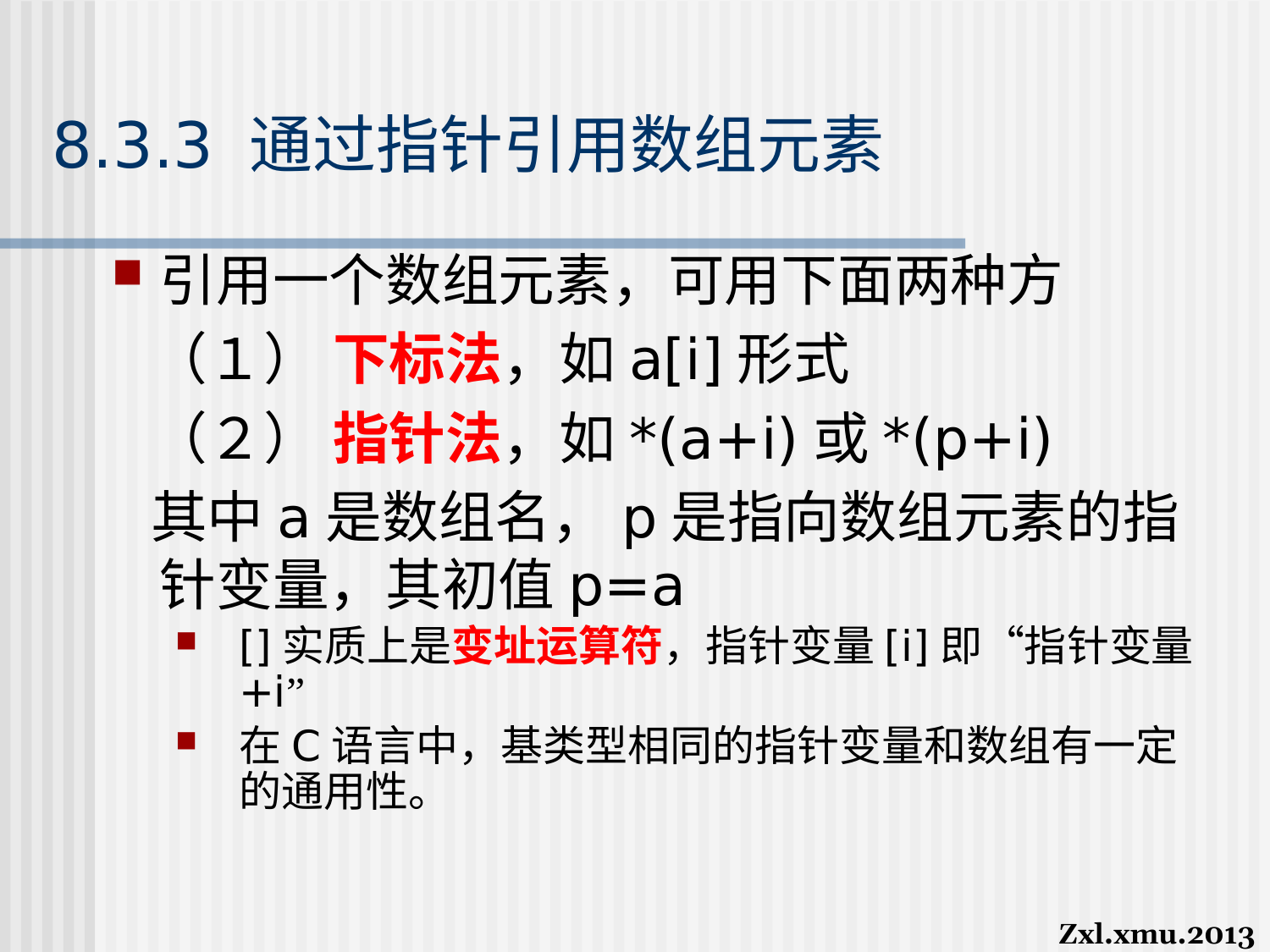

# 8.3.3 通过指针引用数组元素
引用一个数组元素，可用下面两种方
  （１） 下标法，如a[i]形式
  （２） 指针法，如*(a+i)或*(p+i)
  其中a是数组名，p是指向数组元素的指针变量，其初值p=a
[]实质上是变址运算符，指针变量[i]即“指针变量+i”
在C语言中，基类型相同的指针变量和数组有一定的通用性。